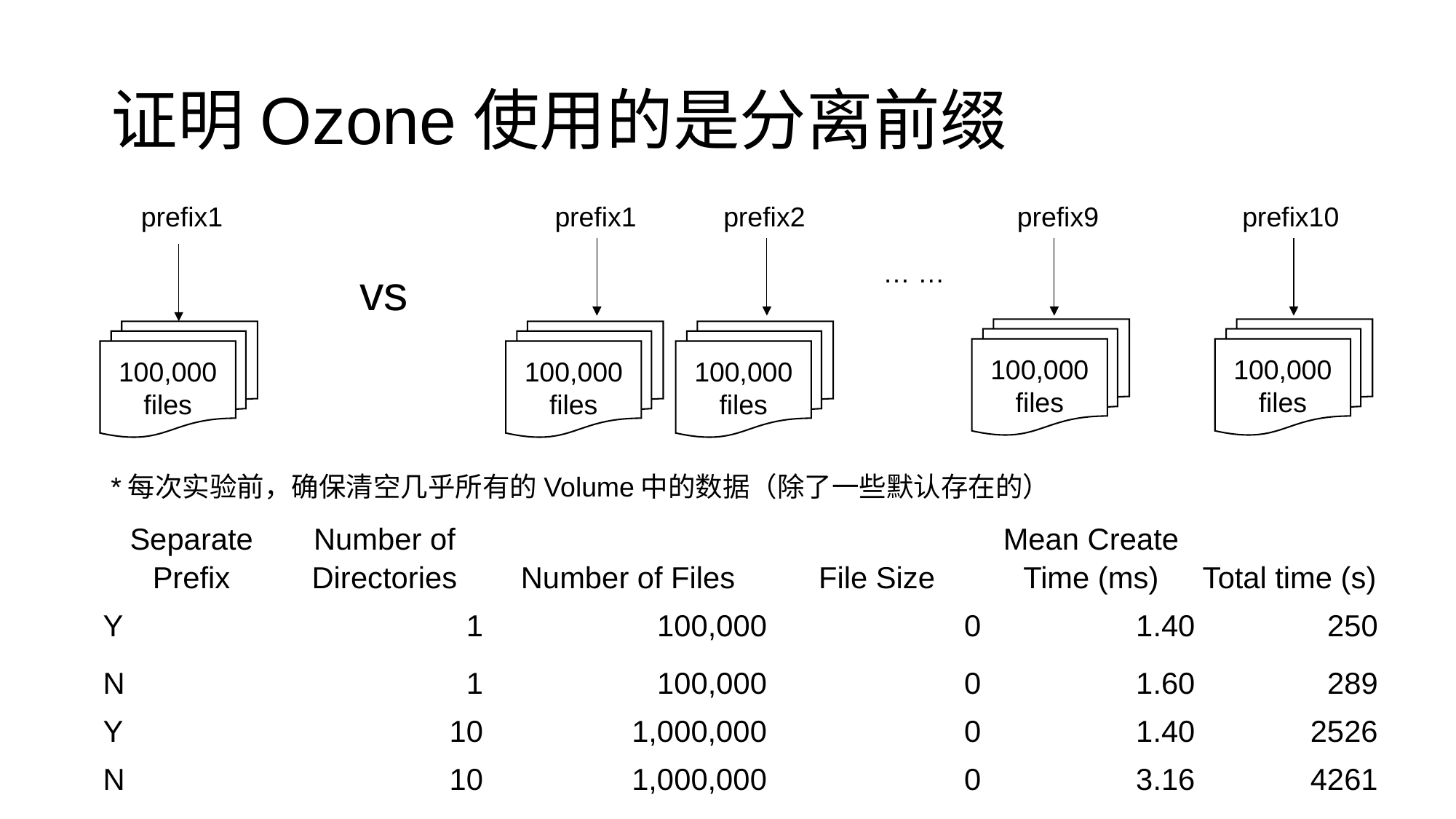

# 证明Ozone使用的是分离前缀
prefix1
prefix1
prefix2
prefix9
prefix10
… …
vs
100,000 files
100,000 files
100,000 files
100,000 files
100,000 files
*每次实验前，确保清空几乎所有的Volume中的数据（除了一些默认存在的）
| Separate Prefix | Number of Directories | Number of Files | File Size | Mean Create Time (ms) | Total time (s) |
| --- | --- | --- | --- | --- | --- |
| Y | 1 | 100,000 | 0 | 1.40 | 250 |
| N | 1 | 100,000 | 0 | 1.60 | 289 |
| Y | 10 | 1,000,000 | 0 | 1.40 | 2526 |
| N | 10 | 1,000,000 | 0 | 3.16 | 4261 |